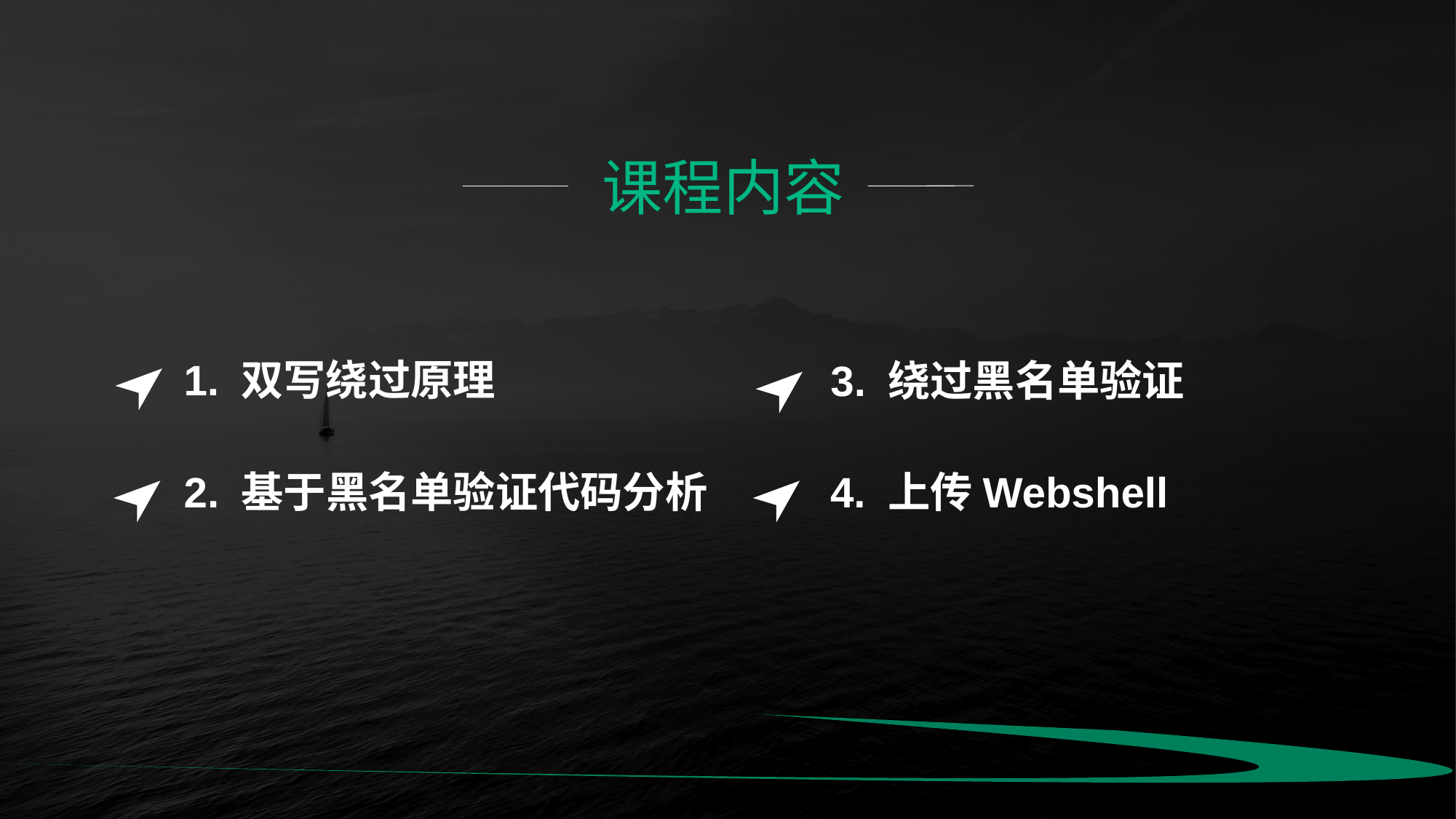

课程内容
1. 双写绕过原理

2. 基于黑名单验证代码分析

3. 绕过黑名单验证

4. 上传Webshell